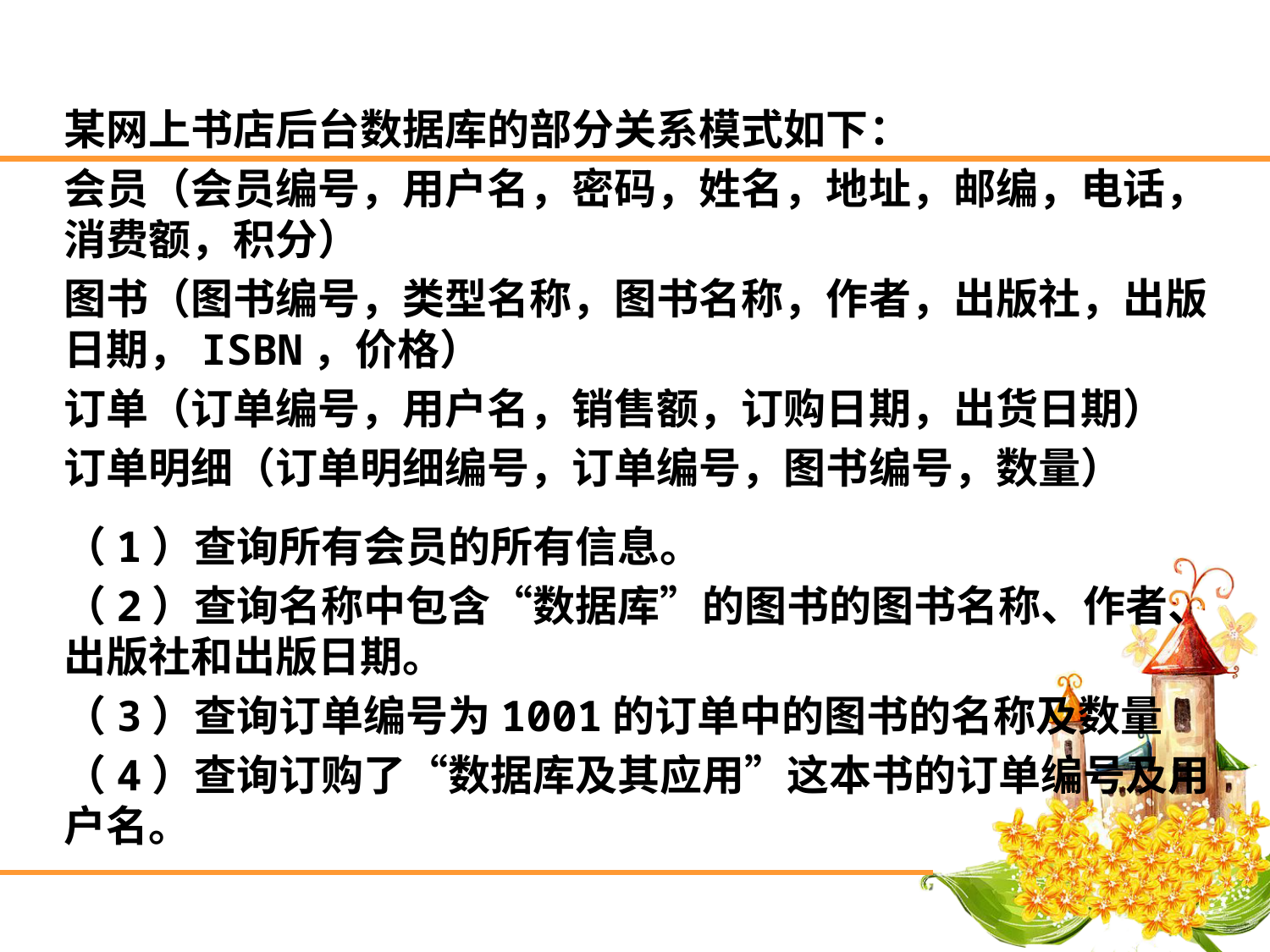

某网上书店后台数据库的部分关系模式如下：
会员（会员编号，用户名，密码，姓名，地址，邮编，电话，消费额，积分）
图书（图书编号，类型名称，图书名称，作者，出版社，出版日期，ISBN，价格）
订单（订单编号，用户名，销售额，订购日期，出货日期）
订单明细（订单明细编号，订单编号，图书编号，数量）

（1）查询所有会员的所有信息。
（2）查询名称中包含“数据库”的图书的图书名称、作者、出版社和出版日期。
（3）查询订单编号为1001的订单中的图书的名称及数量
（4）查询订购了“数据库及其应用”这本书的订单编号及用户名。